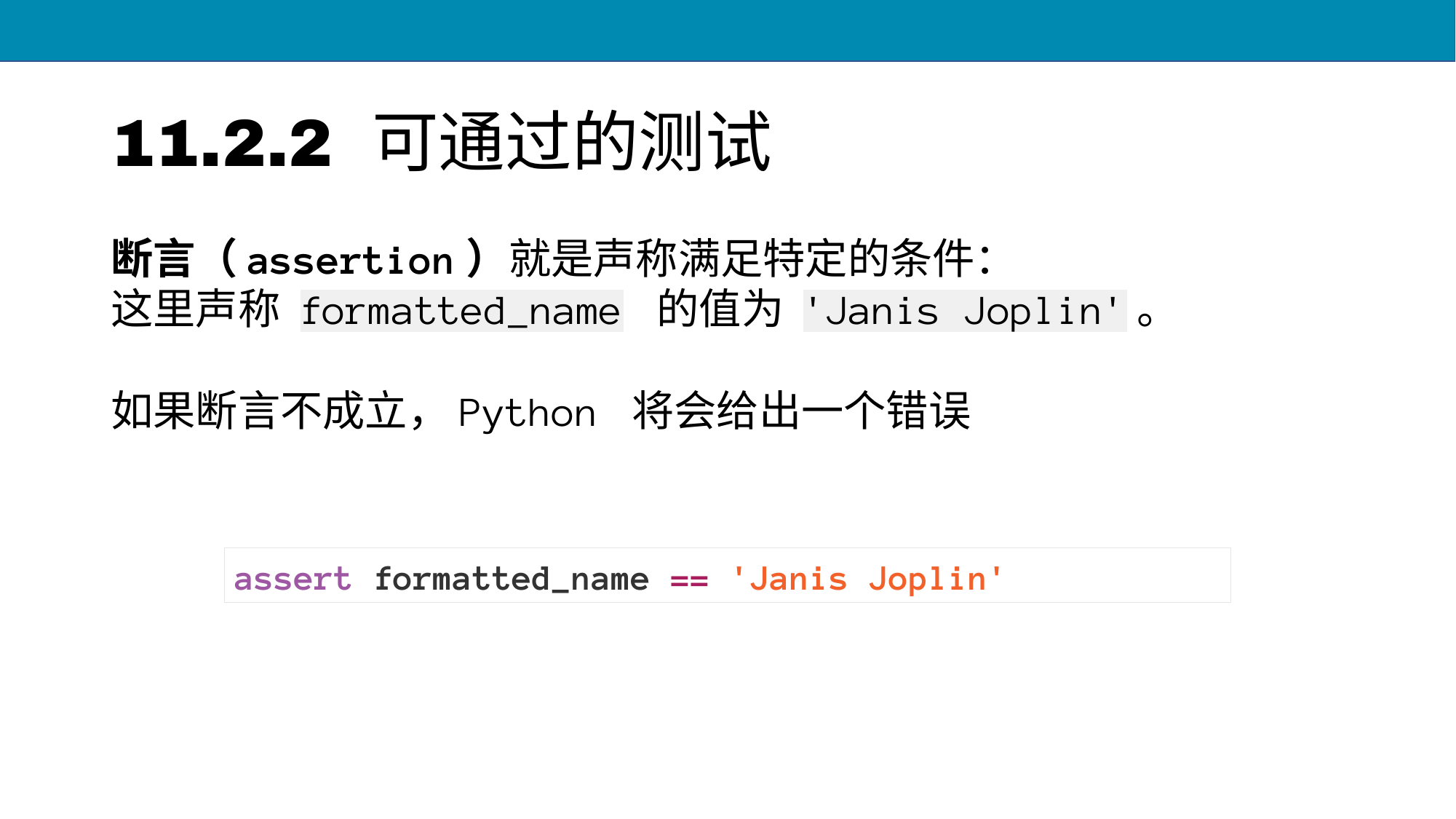

# 11.2.2 可通过的测试
断言（assertion）就是声称满足特定的条件：
这里声称 formatted_name 的值为 'Janis Joplin'。

如果断言不成立，Python 将会给出一个错误

assert formatted_name == 'Janis Joplin'